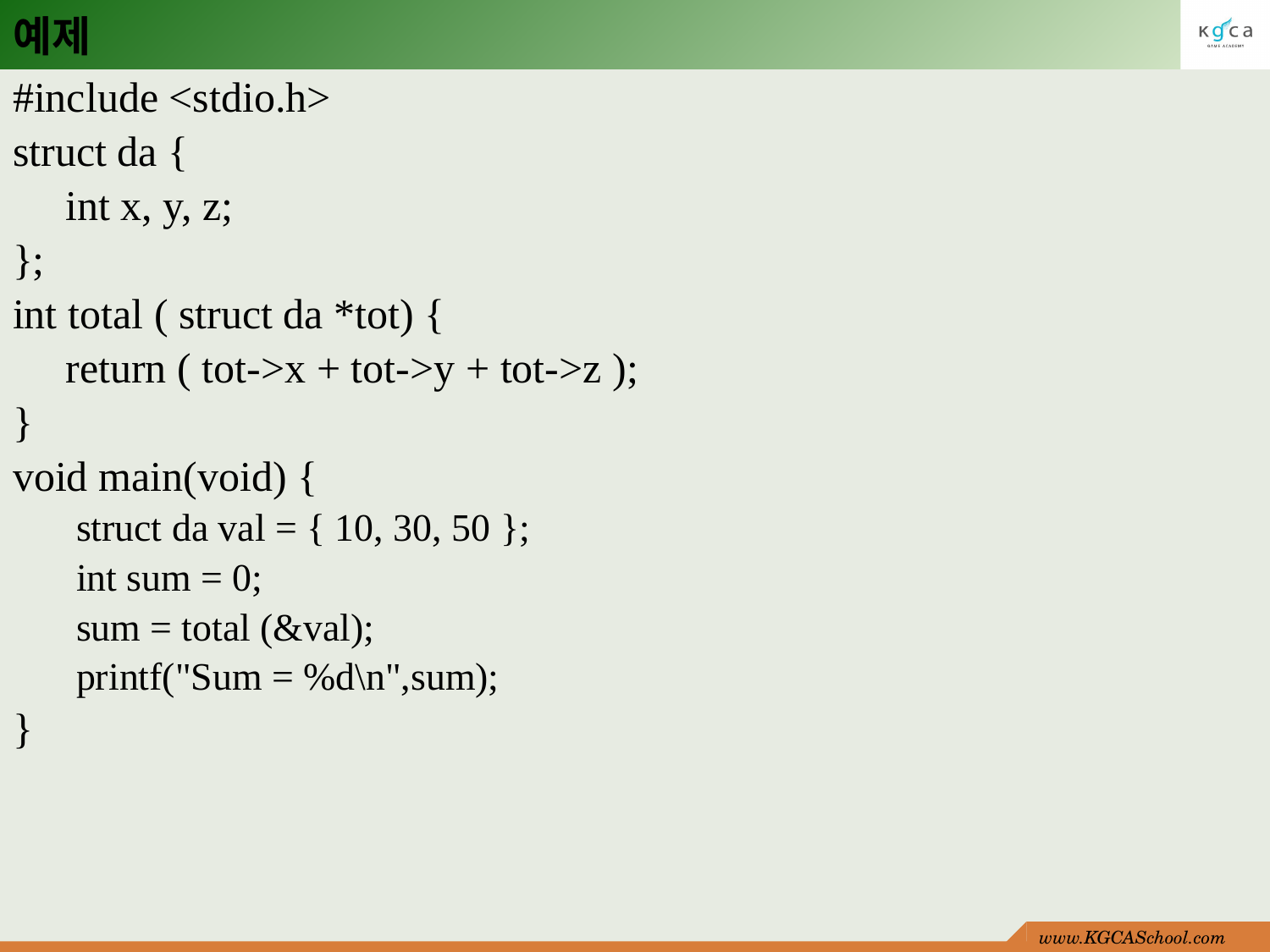

# 예제
#include <stdio.h>
struct da {
     int x, y, z;
};
int total ( struct da *tot) {
     return ( tot->x + tot->y + tot->z );
}
void main(void) {
struct da val = { 10, 30, 50 };
int sum = 0;
sum = total (&val);
printf("Sum = %d\n",sum);
}